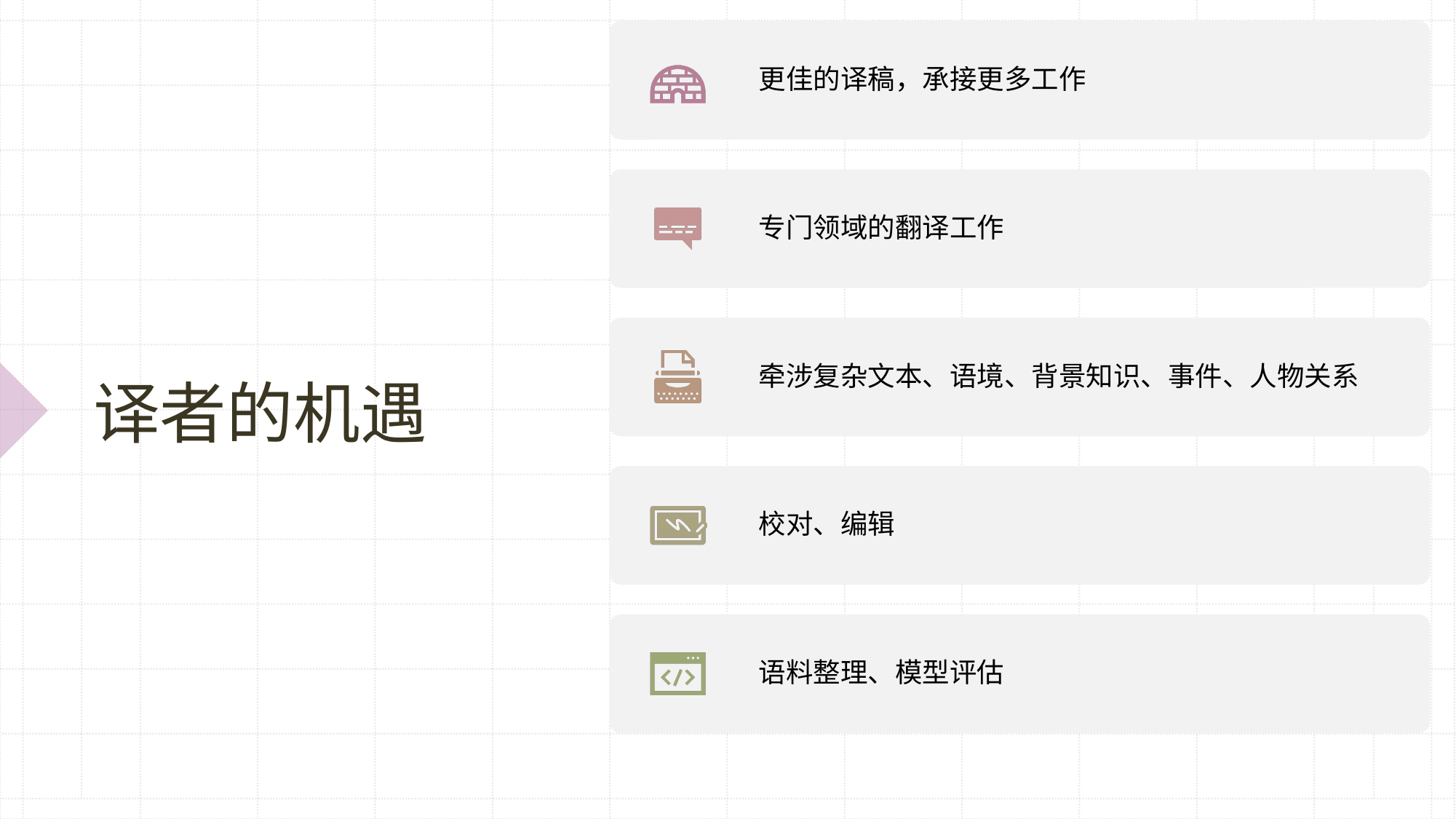

更佳的译稿，承接更多工作
专门领域的翻译工作
牵涉复杂文本、语境、背景知识、事件、人物关系
校对、编辑
语料整理、模型评估
# 译者的机遇